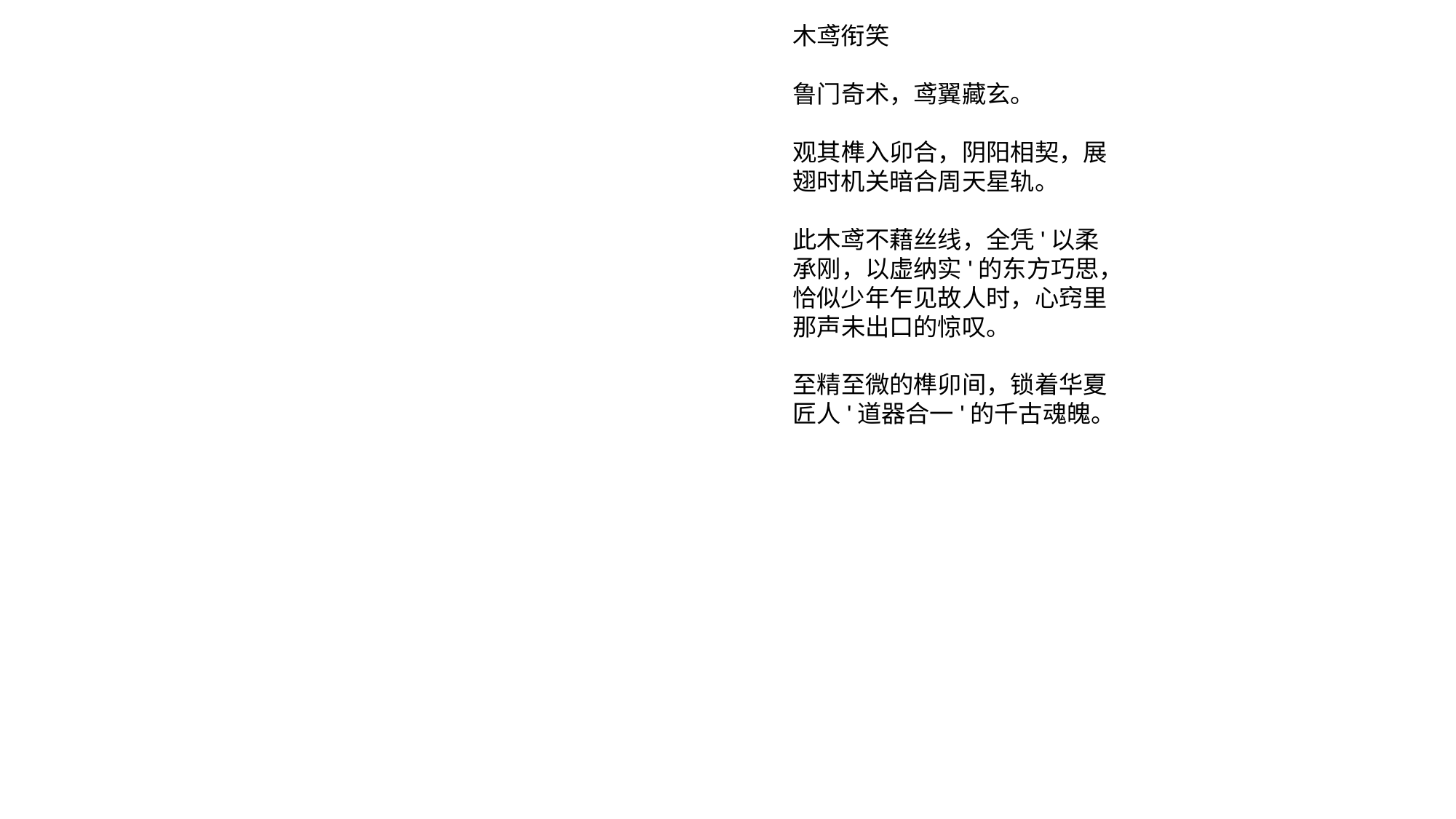

木鸢衔笑

鲁门奇术，鸢翼藏玄。

观其榫入卯合，阴阳相契，展翅时机关暗合周天星轨。

此木鸢不藉丝线，全凭'以柔承刚，以虚纳实'的东方巧思，恰似少年乍见故人时，心窍里那声未出口的惊叹。

至精至微的榫卯间，锁着华夏匠人'道器合一'的千古魂魄。